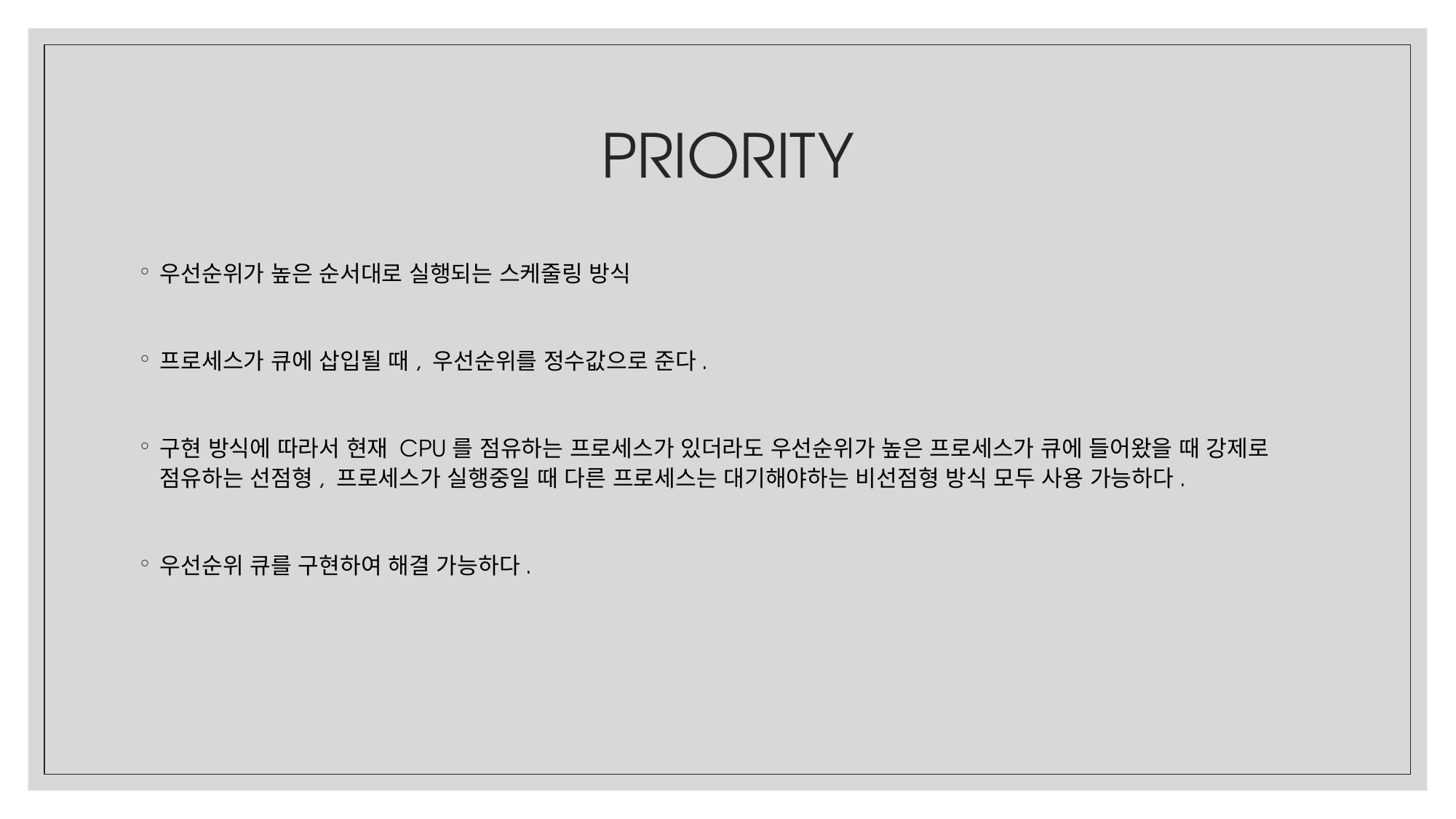

# PRIORITY
우선순위가 높은 순서대로 실행되는 스케줄링 방식

프로세스가 큐에 삽입될 때, 우선순위를 정수값으로 준다.

구현 방식에 따라서 현재 CPU를 점유하는 프로세스가 있더라도 우선순위가 높은 프로세스가 큐에 들어왔을 때 강제로 점유하는 선점형, 프로세스가 실행중일 때 다른 프로세스는 대기해야하는 비선점형 방식 모두 사용 가능하다.

우선순위 큐를 구현하여 해결 가능하다.